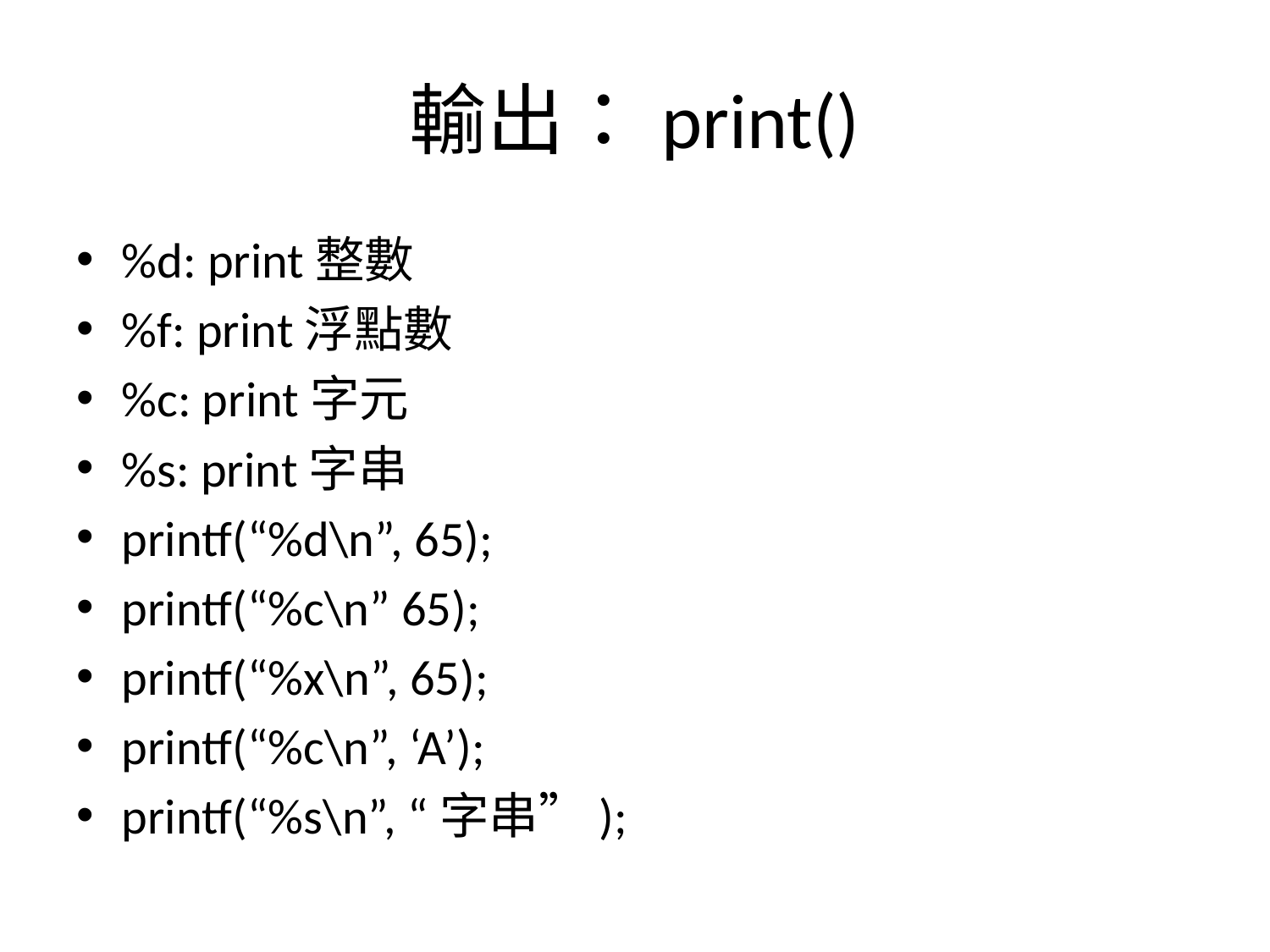

# 輸出：print()
%d: print整數
%f: print浮點數
%c: print字元
%s: print字串
printf(“%d\n”, 65);
printf(“%c\n” 65);
printf(“%x\n”, 65);
printf(“%c\n”, ‘A’);
printf(“%s\n”, “字串”);